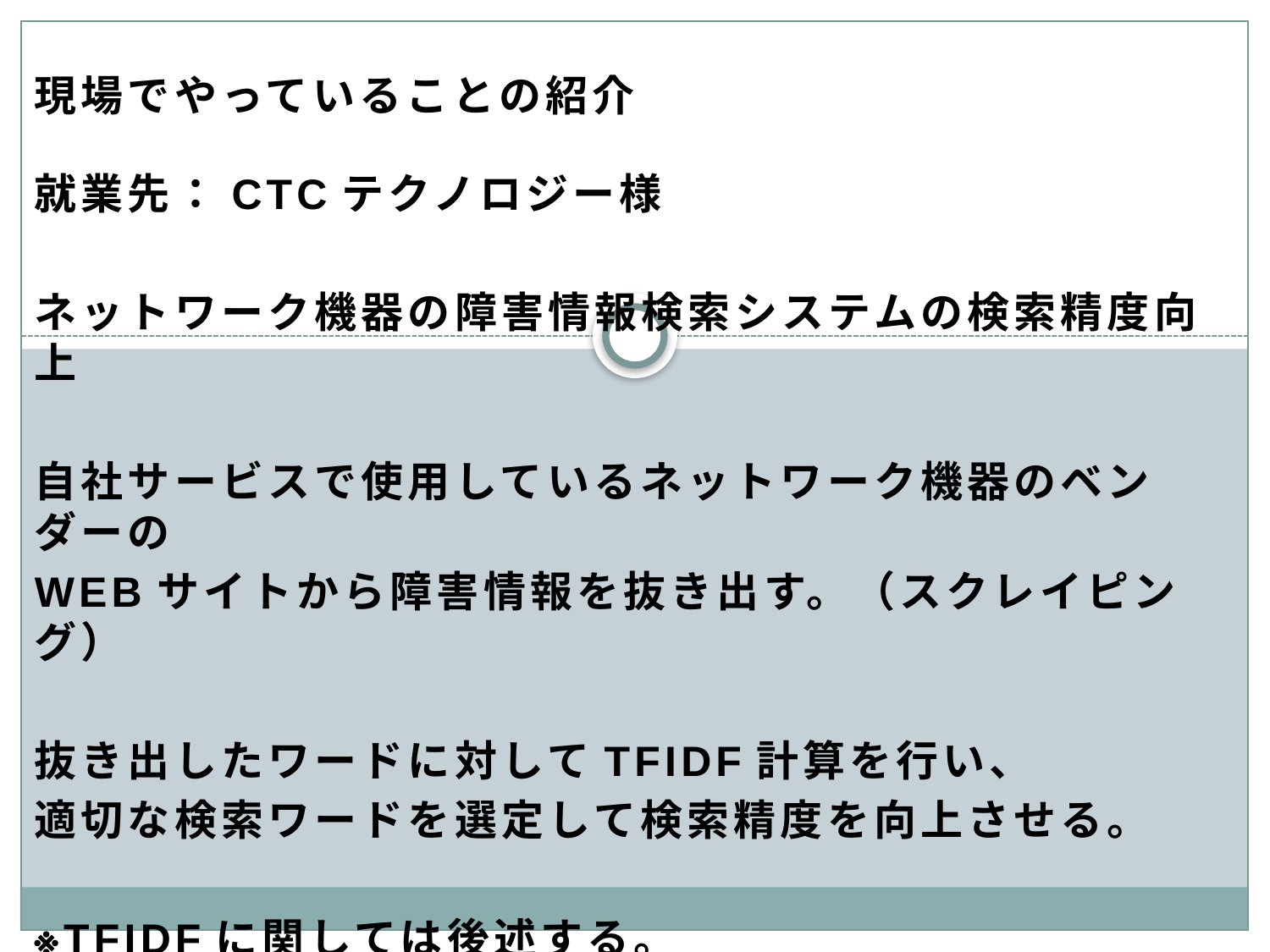

#

現場でやっていることの紹介

就業先：CTCテクノロジー様

ネットワーク機器の障害情報検索システムの検索精度向上

自社サービスで使用しているネットワーク機器のベンダーの
Webサイトから障害情報を抜き出す。（スクレイピング）

抜き出したワードに対してTFIDF計算を行い、
適切な検索ワードを選定して検索精度を向上させる。

※TFIDFに関しては後述する。